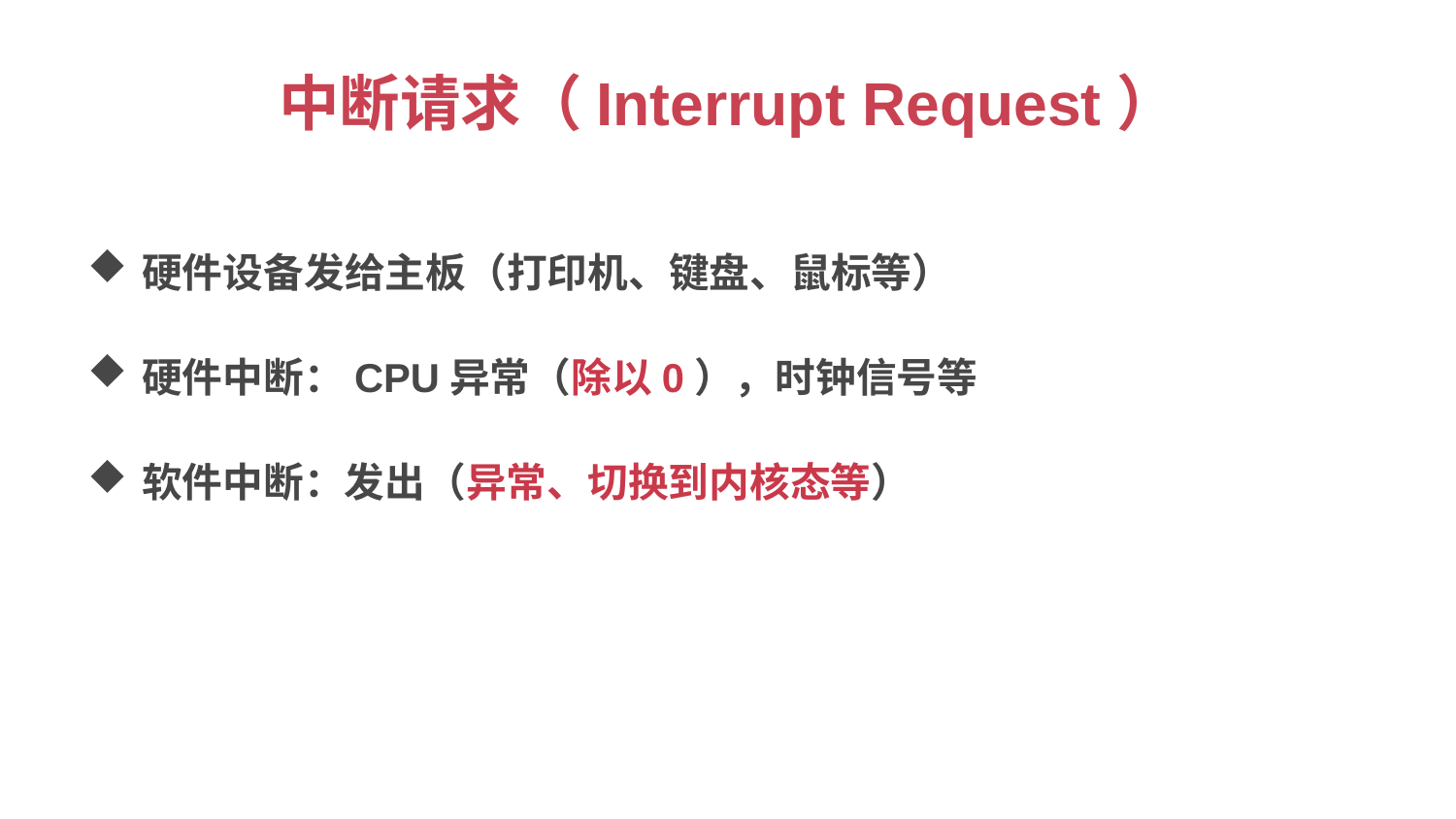

# 中断请求（Interrupt Request）
硬件设备发给主板（打印机、键盘、鼠标等）
硬件中断：CPU异常（除以0），时钟信号等
软件中断：发出（异常、切换到内核态等）